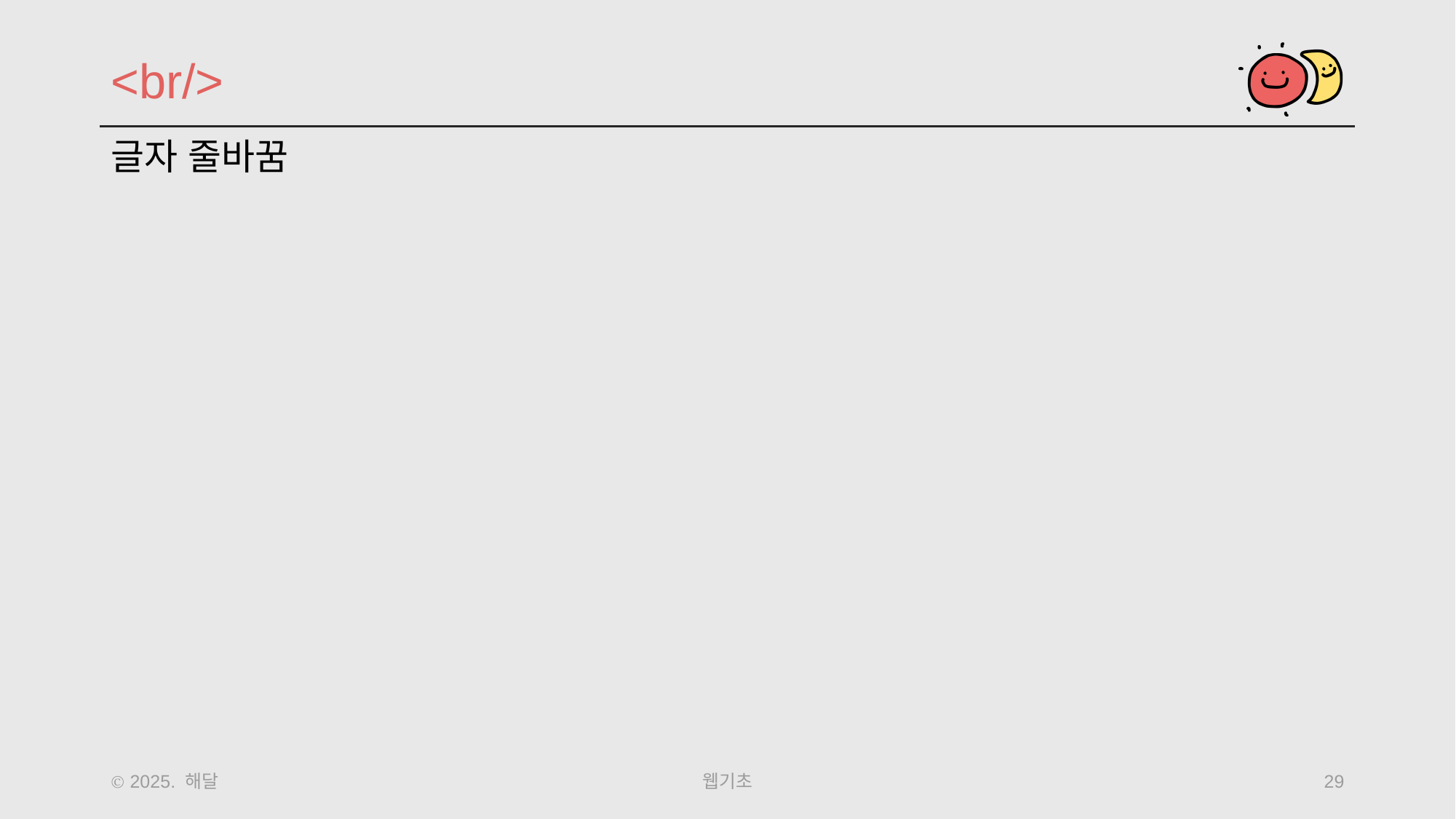

<br/>
글자 줄바꿈
Ⓒ 2025. 해달
웹기초
29